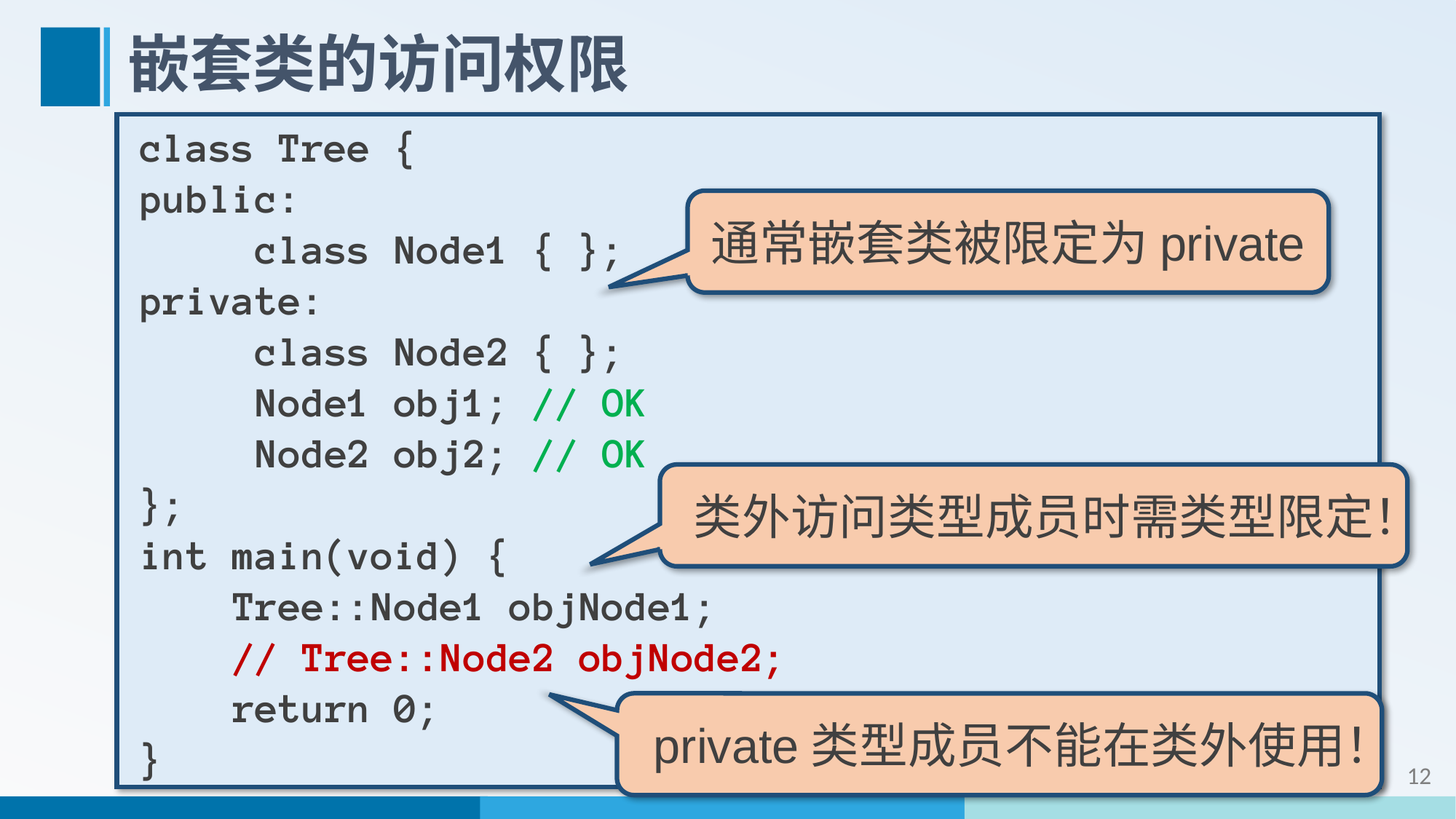

# 嵌套类的访问权限
class Tree {
public:
     class Node1 { };
private:
     class Node2 { };
     Node1 obj1; // OK
     Node2 obj2; // OK
};
int main(void) {
    Tree::Node1 objNode1;
    // Tree::Node2 objNode2;
    return 0;
}
通常嵌套类被限定为private
类外访问类型成员时需类型限定！
private类型成员不能在类外使用！